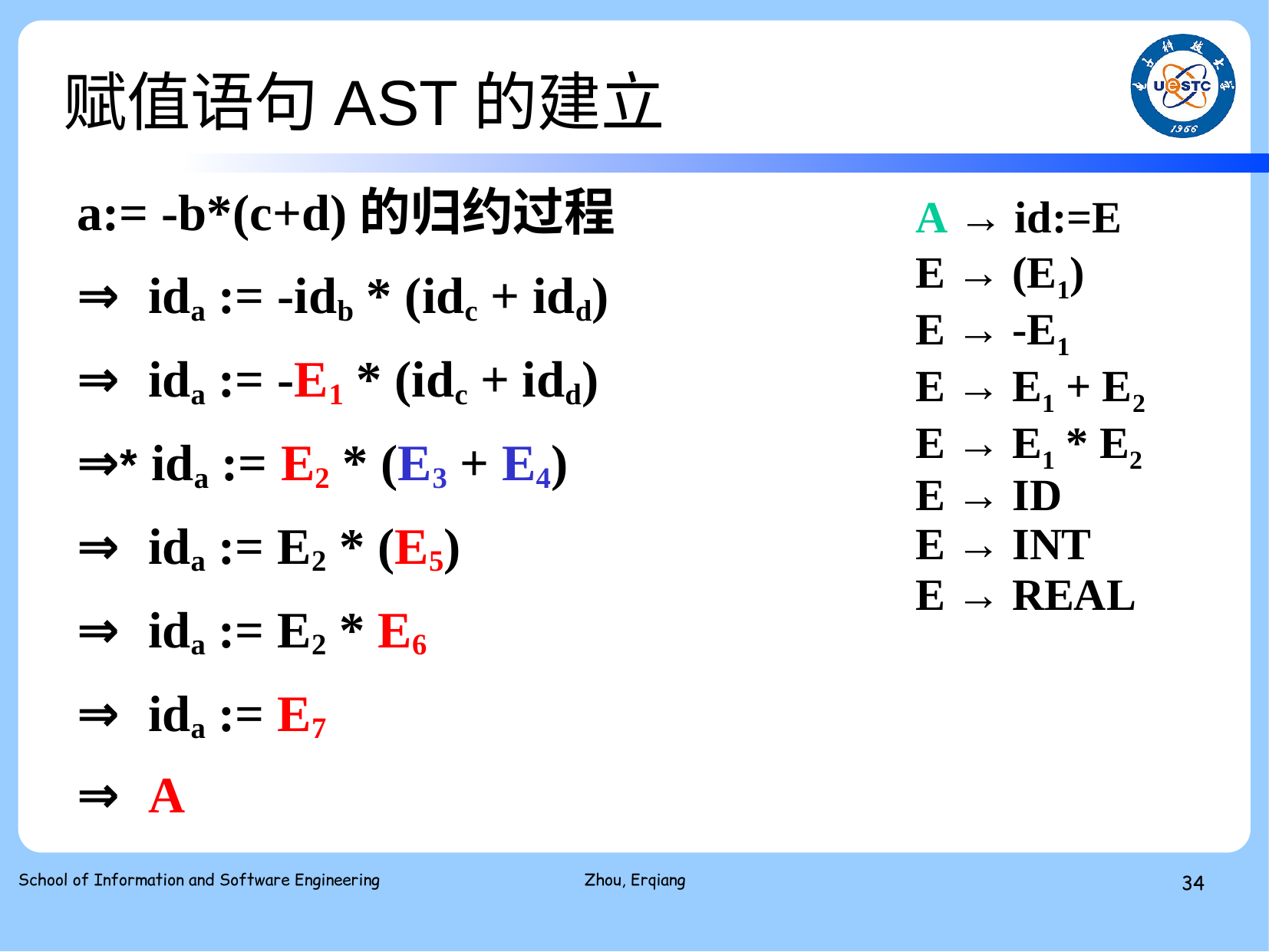

# 赋值语句AST的建立
a:= -b*(c+d)的归约过程
⇒  ida := -idb * (idc + idd)
⇒  ida := -E1 * (idc + idd)
⇒* ida := E2 * (E3 + E4)
⇒  ida := E2 * (E5)
⇒  ida := E2 * E6
⇒  ida := E7
⇒  A
A → id:=E
E → (E1)
E → -E1
E → E1 + E2
E → E1 * E2
E → ID
E → INT
E → REAL
School of Information and Software Engineering
Zhou, Erqiang
34